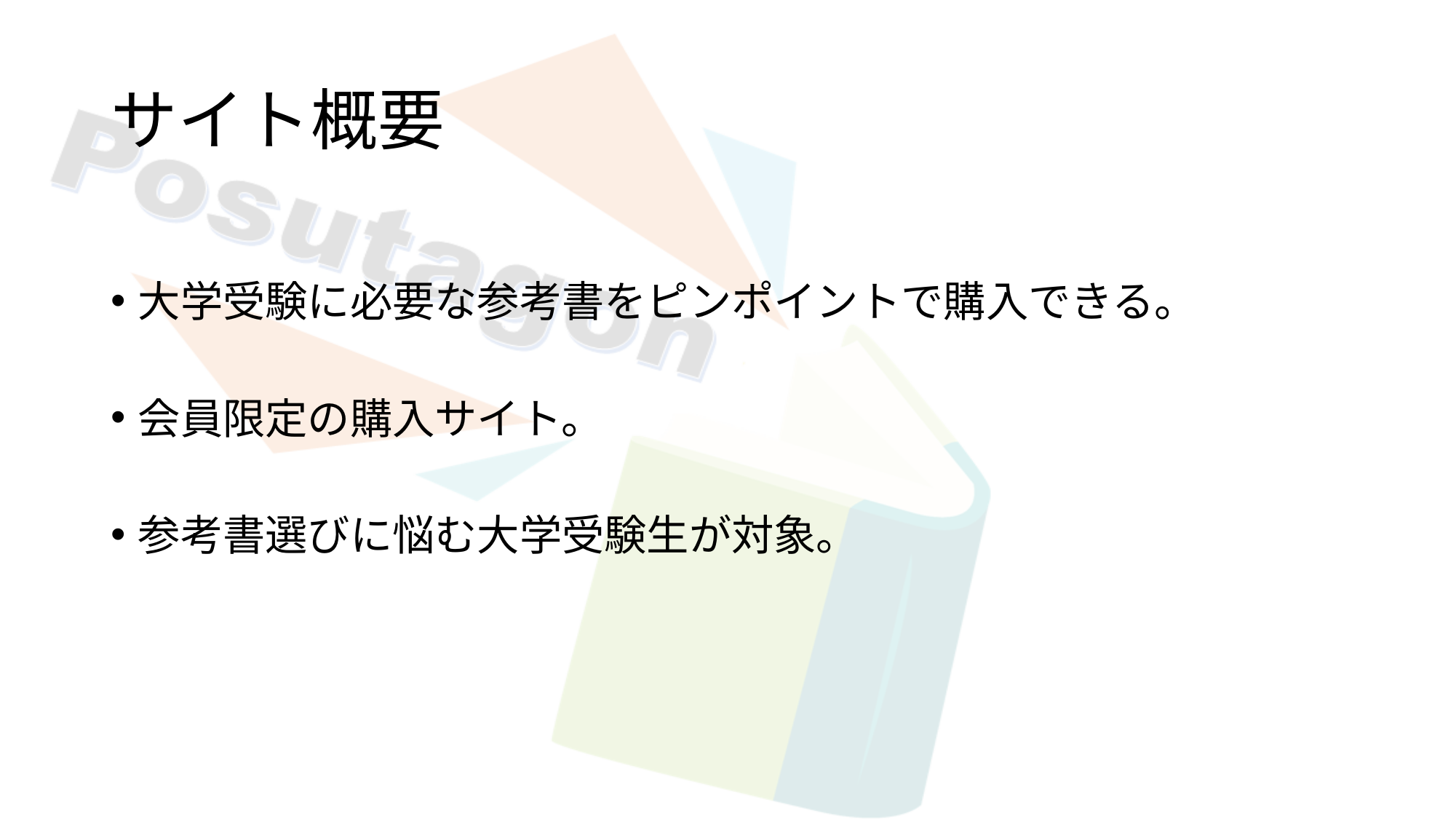

# サイト概要
大学受験に必要な参考書をピンポイントで購入できる。
会員限定の購入サイト。
参考書選びに悩む大学受験生が対象。